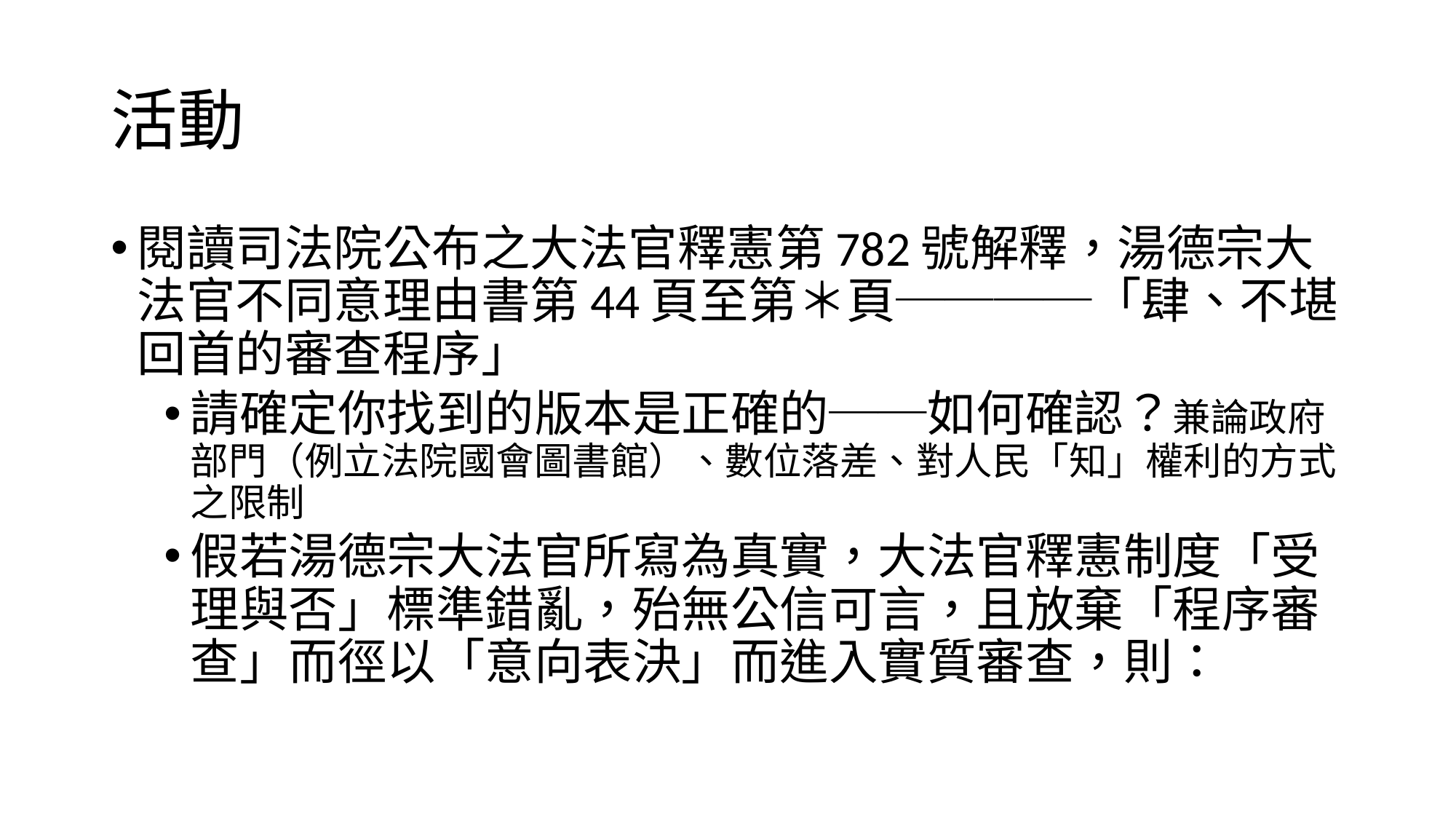

# 活動
閱讀司法院公布之大法官釋憲第782號解釋，湯德宗大法官不同意理由書第44頁至第＊頁────「肆、不堪回首的審查程序」
請確定你找到的版本是正確的──如何確認？兼論政府部門（例立法院國會圖書館）、數位落差、對人民「知」權利的方式之限制
假若湯德宗大法官所寫為真實，大法官釋憲制度「受理與否」標準錯亂，殆無公信可言，且放棄「程序審查」而徑以「意向表決」而進入實質審查，則：